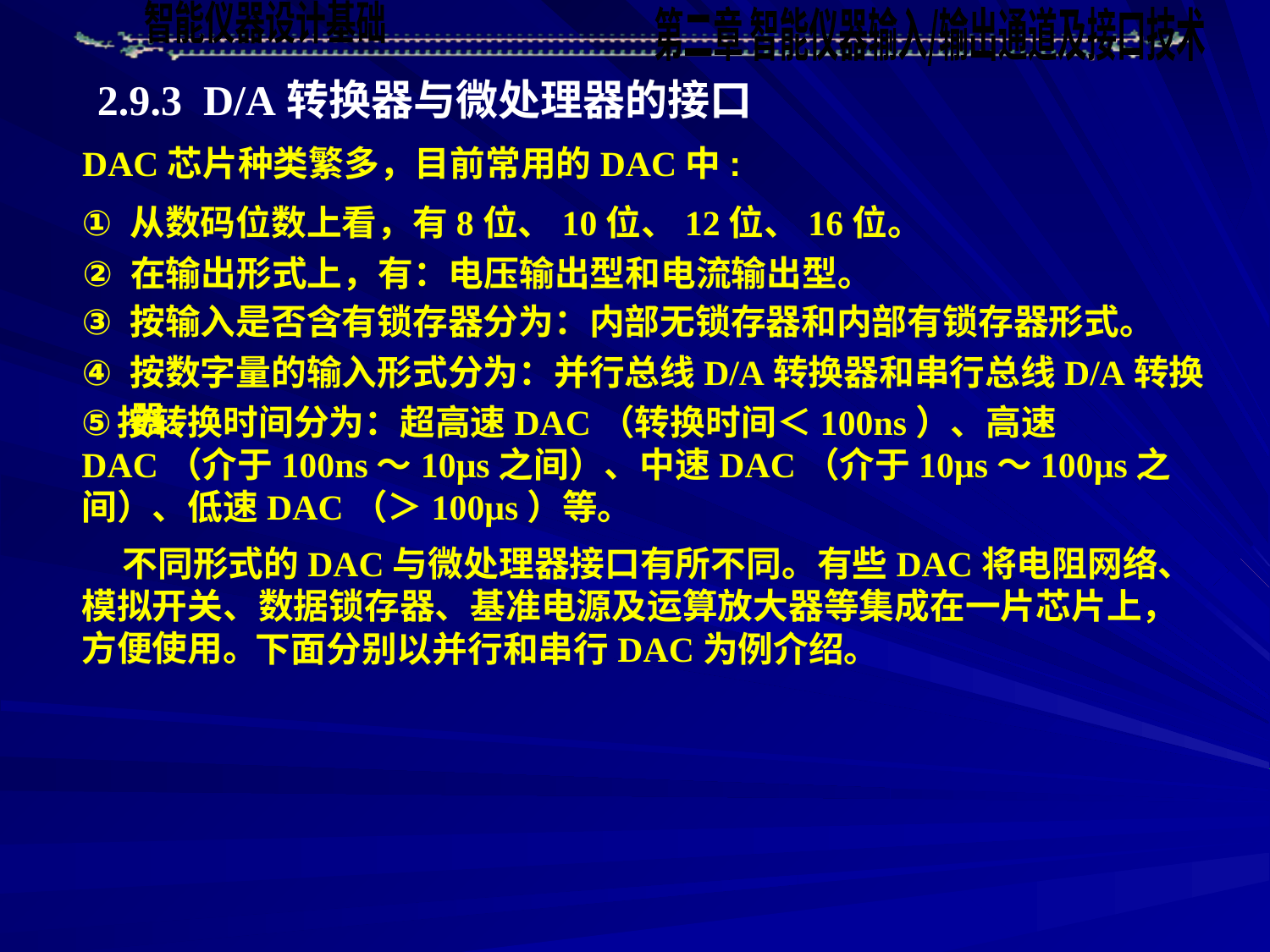

2.9.3  D/A转换器与微处理器的接口
DAC芯片种类繁多，目前常用的DAC中:
从数码位数上看，有8位、10位、12位、16位。
在输出形式上，有：电压输出型和电流输出型。
按输入是否含有锁存器分为：内部无锁存器和内部有锁存器形式。
按数字量的输入形式分为：并行总线D/A转换器和串行总线D/A转换器。
按转换时间分为：超高速DAC（转换时间＜100ns）、高速DAC（介于100ns～10μs之间）、中速DAC（介于10μs～100μs之间）、低速DAC（＞100μs）等。
    不同形式的DAC与微处理器接口有所不同。有些DAC将电阻网络、模拟开关、数据锁存器、基准电源及运算放大器等集成在一片芯片上，方便使用。

下面分别以并行和串行DAC为例介绍。